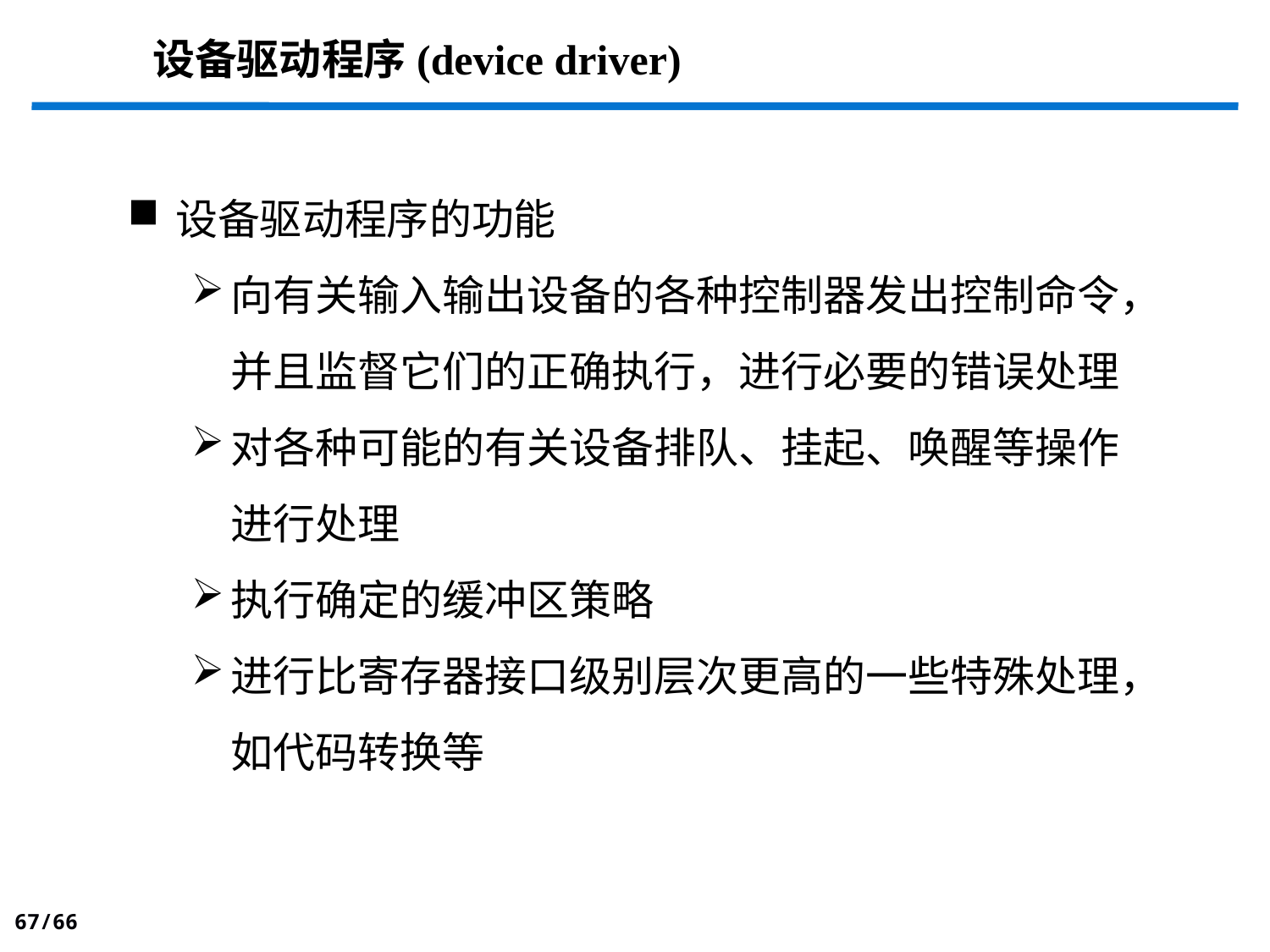

# 设备驱动程序(device driver)
设备驱动程序的功能
向有关输入输出设备的各种控制器发出控制命令，并且监督它们的正确执行，进行必要的错误处理
对各种可能的有关设备排队、挂起、唤醒等操作进行处理
执行确定的缓冲区策略
进行比寄存器接口级别层次更高的一些特殊处理，如代码转换等